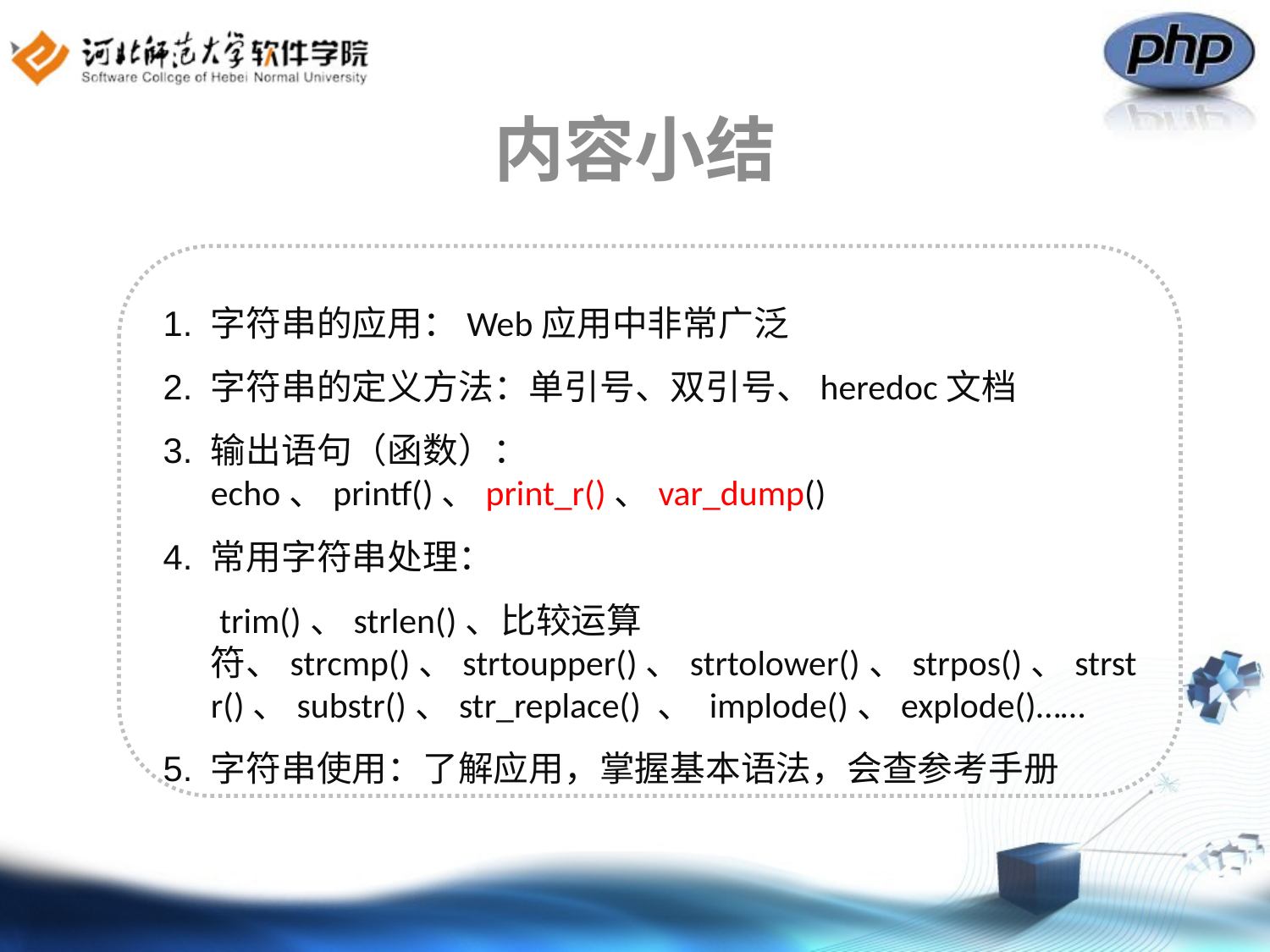

# 内容小结

字符串的应用：Web应用中非常广泛
字符串的定义方法：单引号、双引号、heredoc文档
输出语句（函数）：echo、printf()、print_r()、var_dump()
常用字符串处理：
       trim()、strlen()、比较运算符、strcmp()、strtoupper()、strtolower()、strpos()、strstr()、substr()、str_replace() 、 implode()、explode()……
字符串使用：了解应用，掌握基本语法，会查参考手册